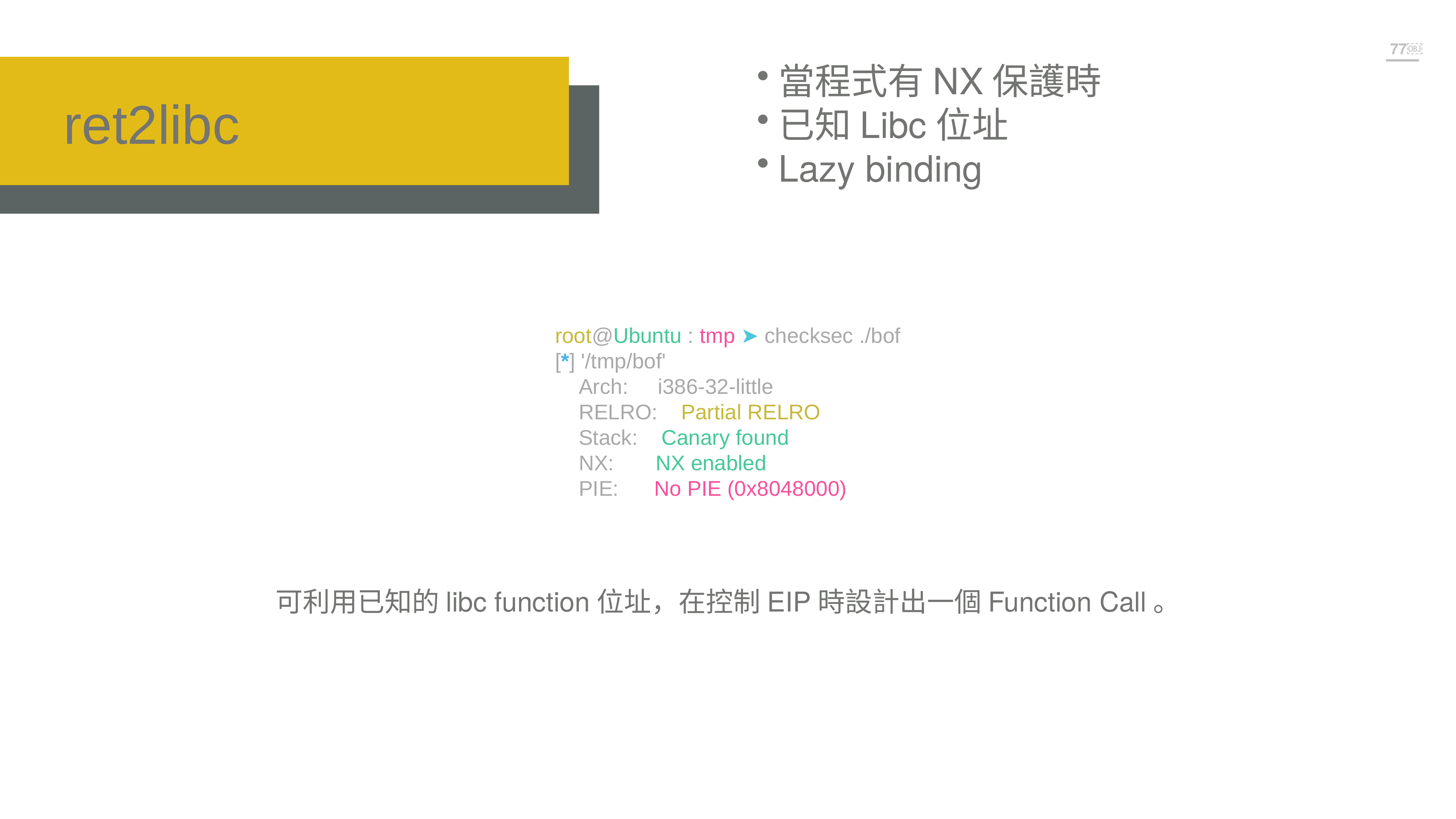

77￼
當程式有NX保護時
已知Libc位址
Lazy binding
ret2libc
root@Ubuntu : tmp ➤ checksec ./bof
[*] '/tmp/bof'
    Arch:     i386-32-little
    RELRO:    Partial RELRO
    Stack:    Canary found
    NX:       NX enabled
    PIE:      No PIE (0x8048000)
可利用已知的libc function位址，在控制EIP時設計出一個Function Call。